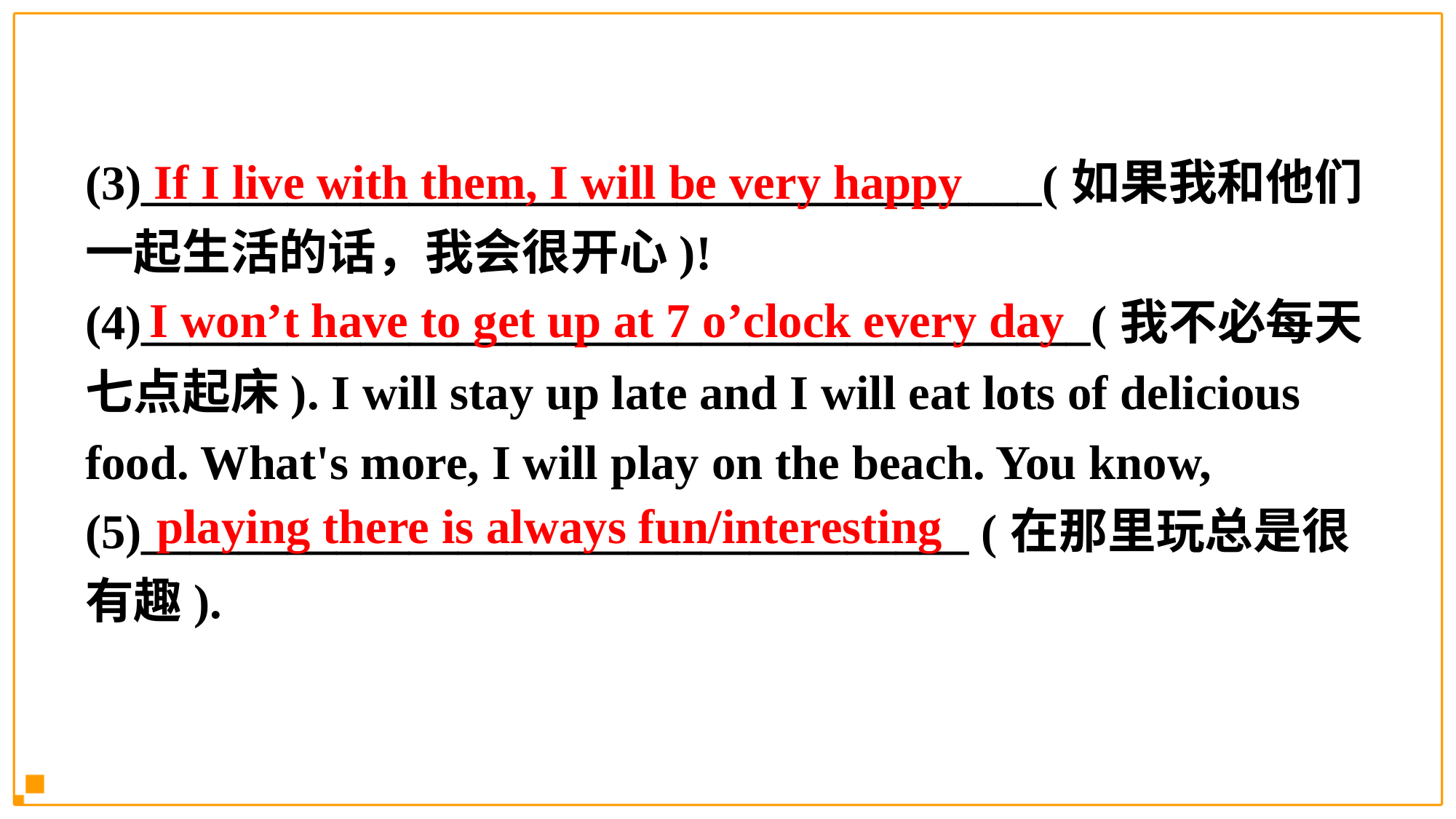

If I live with them, I will be very happy
(3)_____________________________________(如果我和他们一起生活的话，我会很开心)! (4)_______________________________________(我不必每天七点起床). I will stay up late and I will eat lots of delicious food. What's more, I will play on the beach. You know, (5)__________________________________ (在那里玩总是很有趣).
I won’t have to get up at 7 o’clock every day
playing there is always fun/interesting